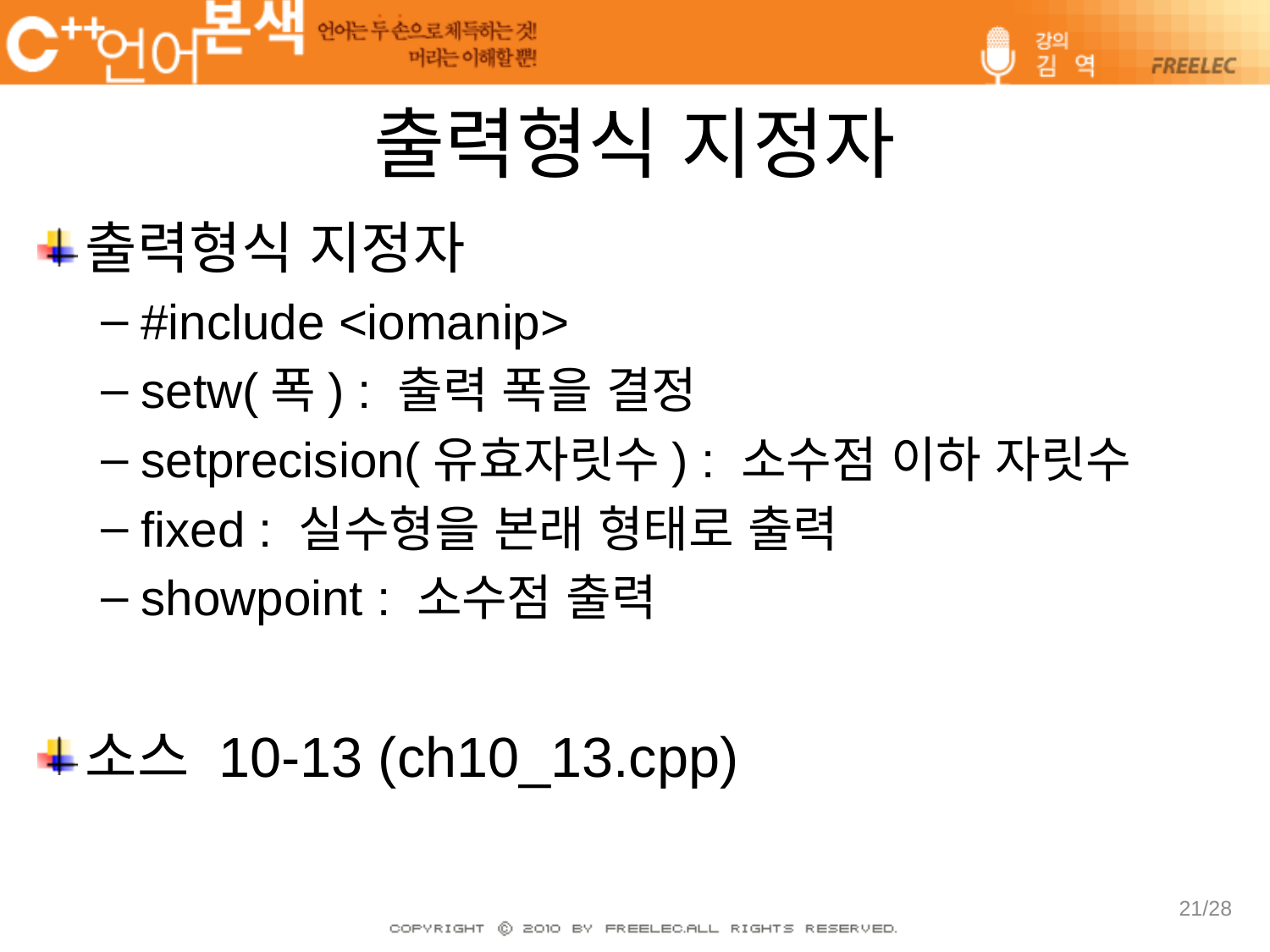

# 출력형식 지정자
출력형식 지정자
#include <iomanip>
setw(폭) : 출력 폭을 결정
setprecision(유효자릿수) : 소수점 이하 자릿수
fixed : 실수형을 본래 형태로 출력
showpoint : 소수점 출력

소스 10-13 (ch10_13.cpp)
21/28